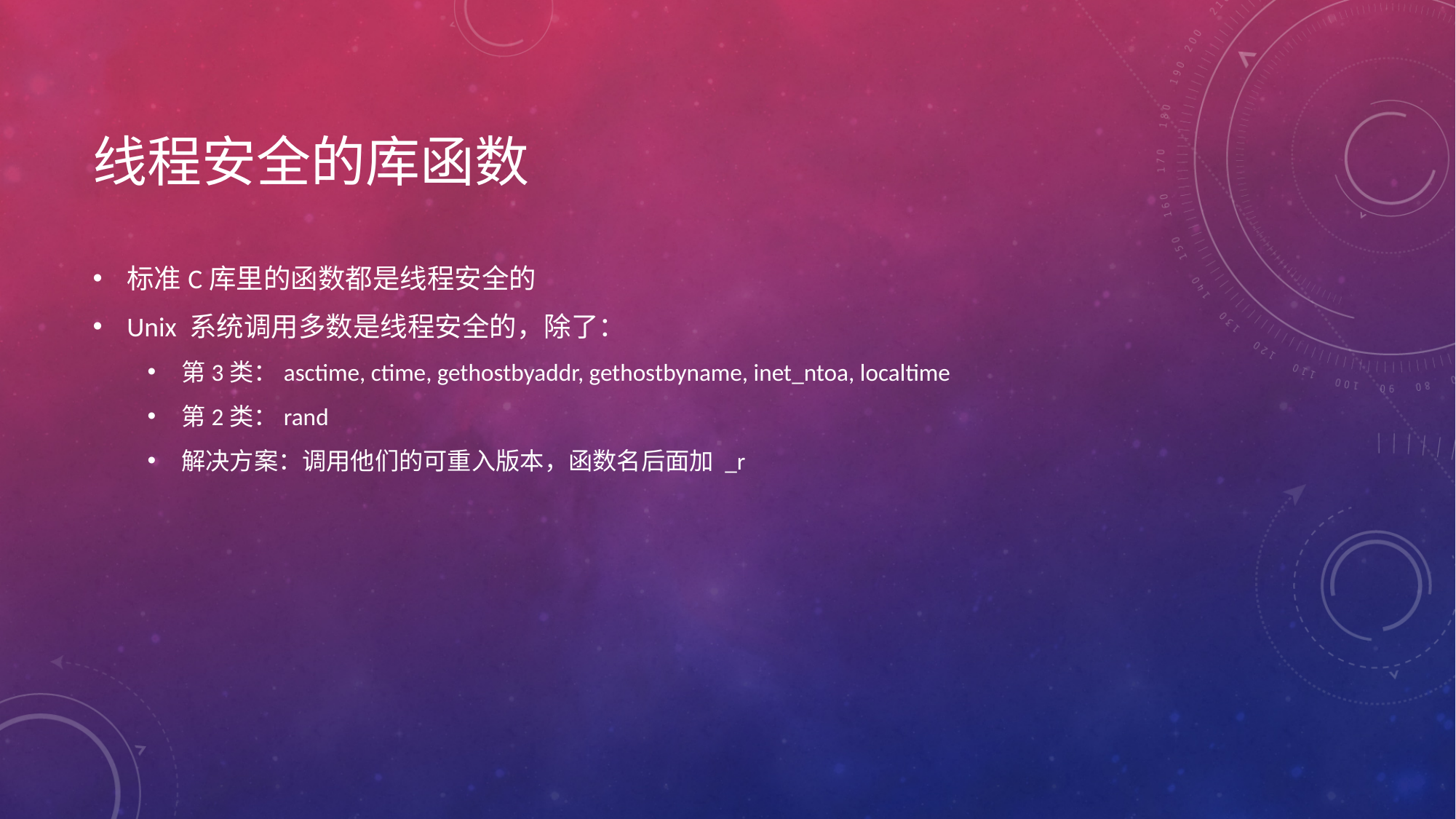

# 线程安全的库函数
标准C库里的函数都是线程安全的
Unix 系统调用多数是线程安全的，除了：
第3类：asctime, ctime, gethostbyaddr, gethostbyname, inet_ntoa, localtime
第2类：rand
解决方案：调用他们的可重入版本，函数名后面加 _r